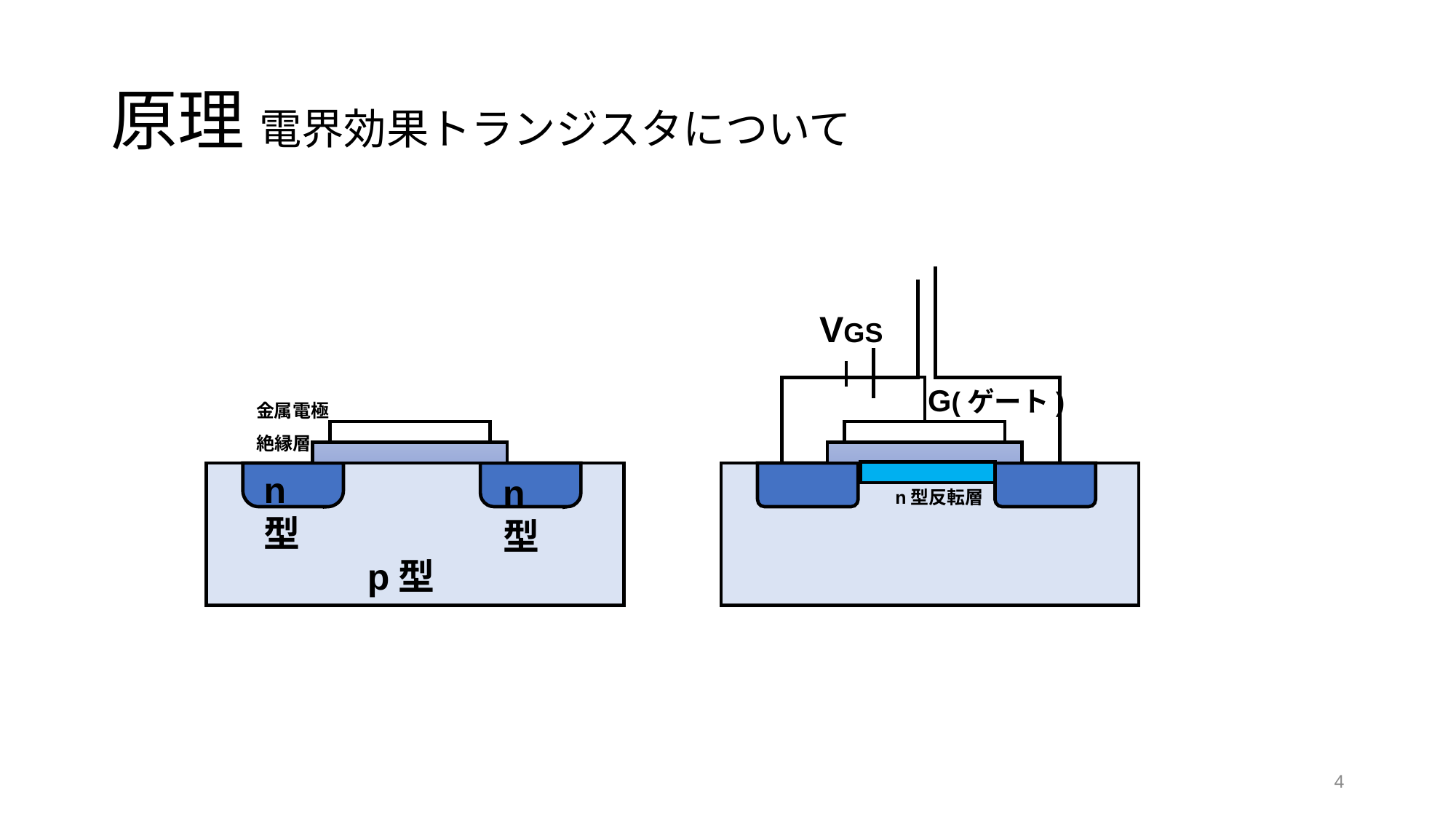

# 原理 電界効果トランジスタについて
VGS
G(ゲート)
金属電極

絶縁層

n型

n型
n型反転層
p型
4